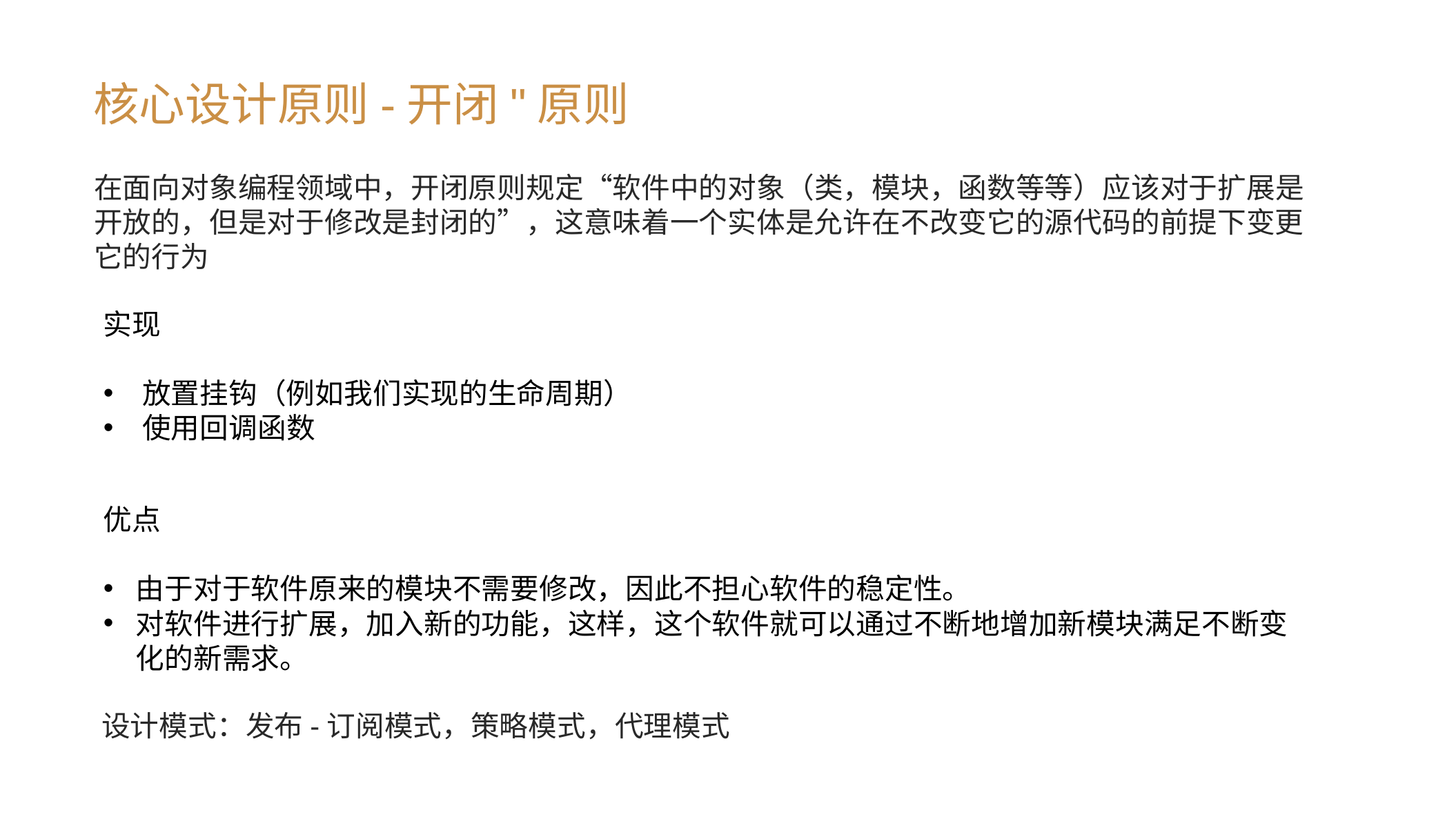

核心设计原则-开闭"原则
在面向对象编程领域中，开闭原则规定“软件中的对象（类，模块，函数等等）应该对于扩展是开放的，但是对于修改是封闭的”，这意味着一个实体是允许在不改变它的源代码的前提下变更它的行为
实现

放置挂钩（例如我们实现的生命周期）
使用回调函数

优点

由于对于软件原来的模块不需要修改，因此不担心软件的稳定性。
对软件进行扩展，加入新的功能，这样，这个软件就可以通过不断地增加新模块满足不断变化的新需求。
设计模式：发布-订阅模式，策略模式，代理模式